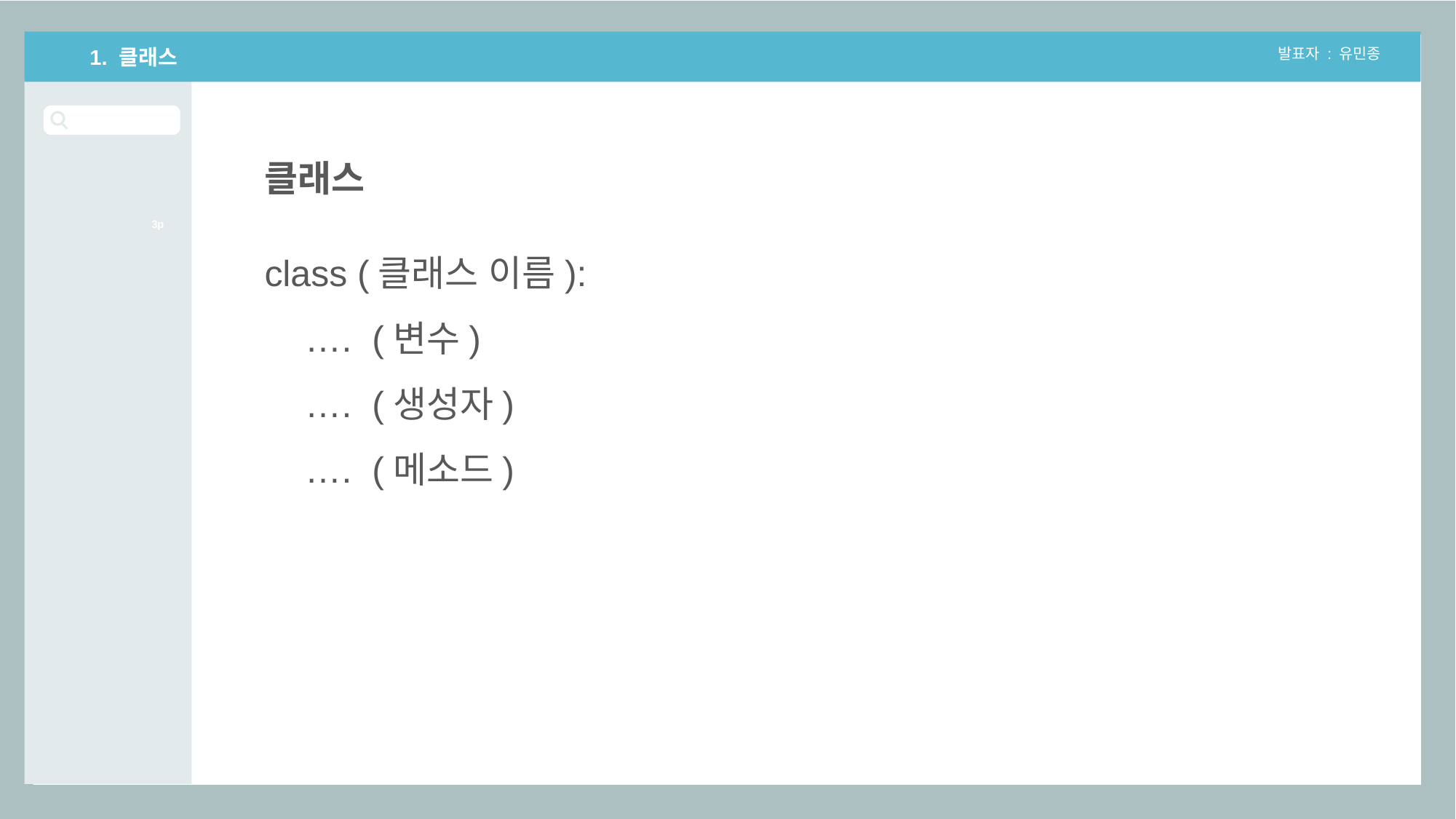

1. 클래스
발표자 : 유민종

클래스
3p
class (클래스 이름):
    ….  (변수)
    ….  (생성자)
    ….  (메소드)